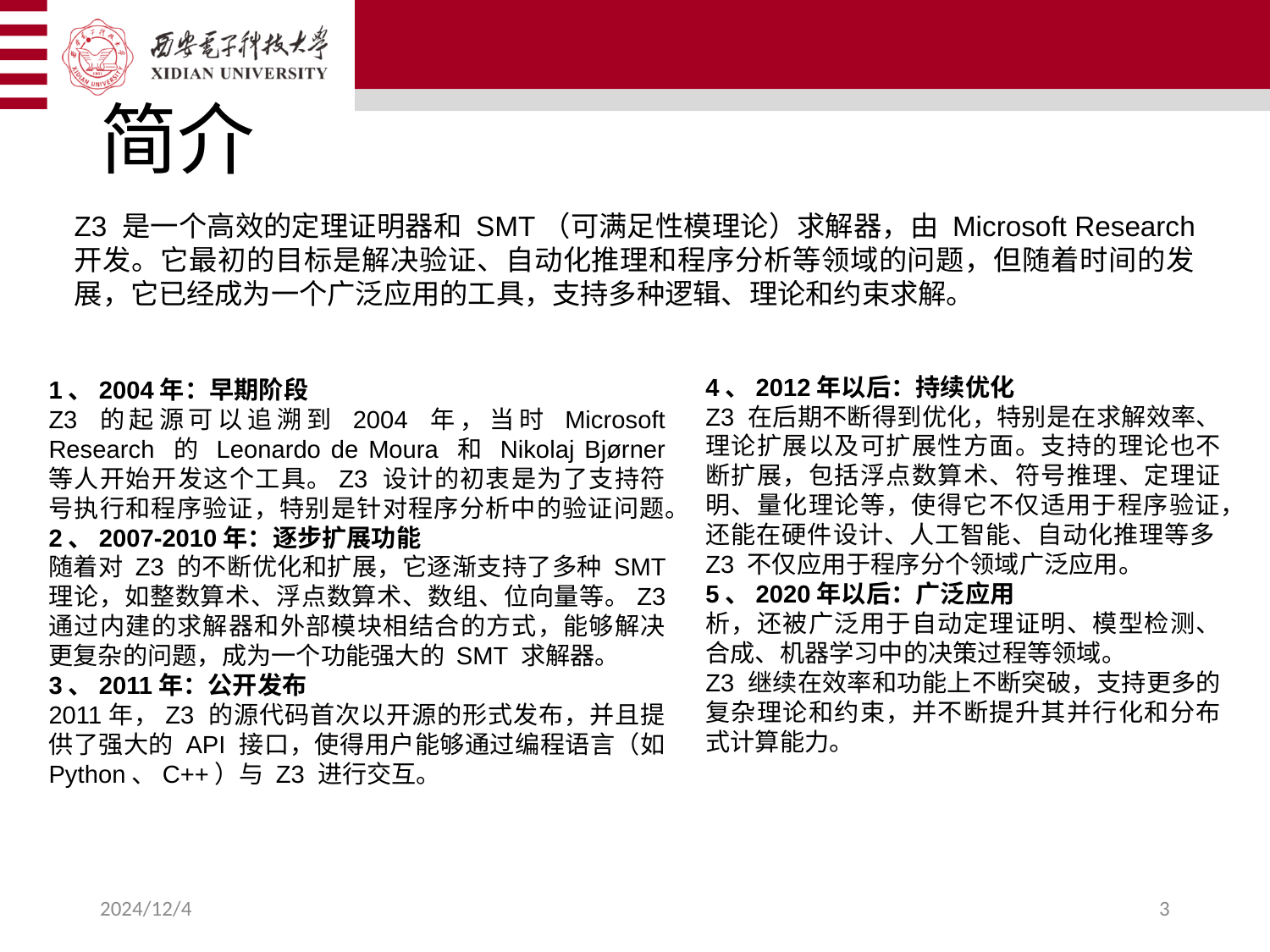

# 简介
Z3 是一个高效的定理证明器和 SMT（可满足性模理论）求解器，由 Microsoft Research 开发。它最初的目标是解决验证、自动化推理和程序分析等领域的问题，但随着时间的发展，它已经成为一个广泛应用的工具，支持多种逻辑、理论和约束求解。
4、2012年以后：持续优化
Z3 在后期不断得到优化，特别是在求解效率、理论扩展以及可扩展性方面。支持的理论也不断扩展，包括浮点数算术、符号推理、定理证明、量化理论等，使得它不仅适用于程序验证，还能在硬件设计、人工智能、自动化推理等多Z3 不仅应用于程序分个领域广泛应用。
5、2020年以后：广泛应用
析，还被广泛用于自动定理证明、模型检测、合成、机器学习中的决策过程等领域。
Z3 继续在效率和功能上不断突破，支持更多的复杂理论和约束，并不断提升其并行化和分布式计算能力。

1、2004年：早期阶段
Z3 的起源可以追溯到 2004 年，当时 Microsoft Research 的 Leonardo de Moura 和 Nikolaj Bjørner 等人开始开发这个工具。Z3 设计的初衷是为了支持符号执行和程序验证，特别是针对程序分析中的验证问题。
2、2007-2010年：逐步扩展功能
随着对 Z3 的不断优化和扩展，它逐渐支持了多种 SMT 理论，如整数算术、浮点数算术、数组、位向量等。Z3 通过内建的求解器和外部模块相结合的方式，能够解决更复杂的问题，成为一个功能强大的 SMT 求解器。
3、2011年：公开发布
2011年，Z3 的源代码首次以开源的形式发布，并且提供了强大的 API 接口，使得用户能够通过编程语言（如 Python、C++）与 Z3 进行交互。
2024/12/4

3